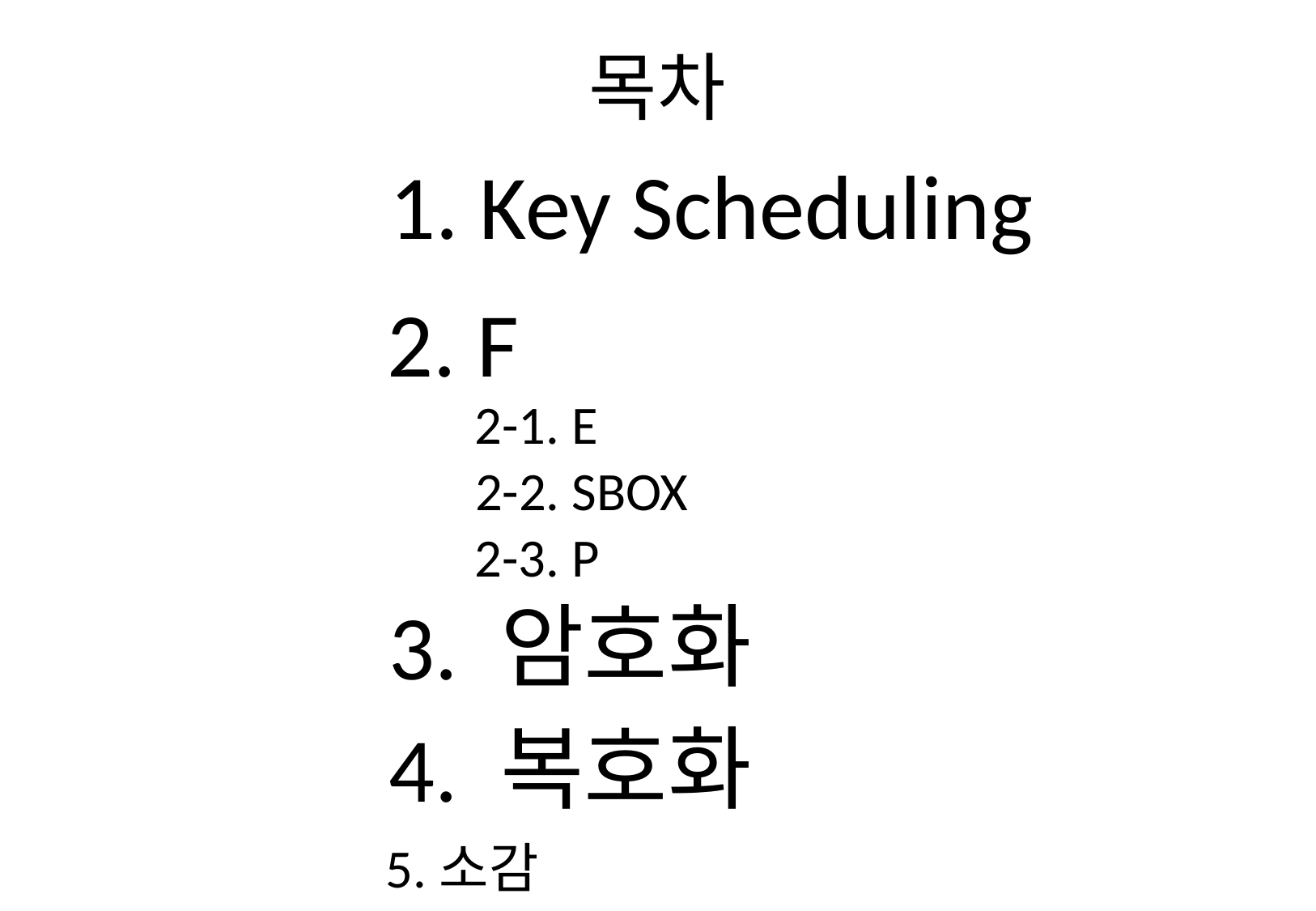

목차
1. Key Scheduling
2. F
2-1. E
2-2. SBOX
2-3. P
3. 암호화
4. 복호화
5.소감